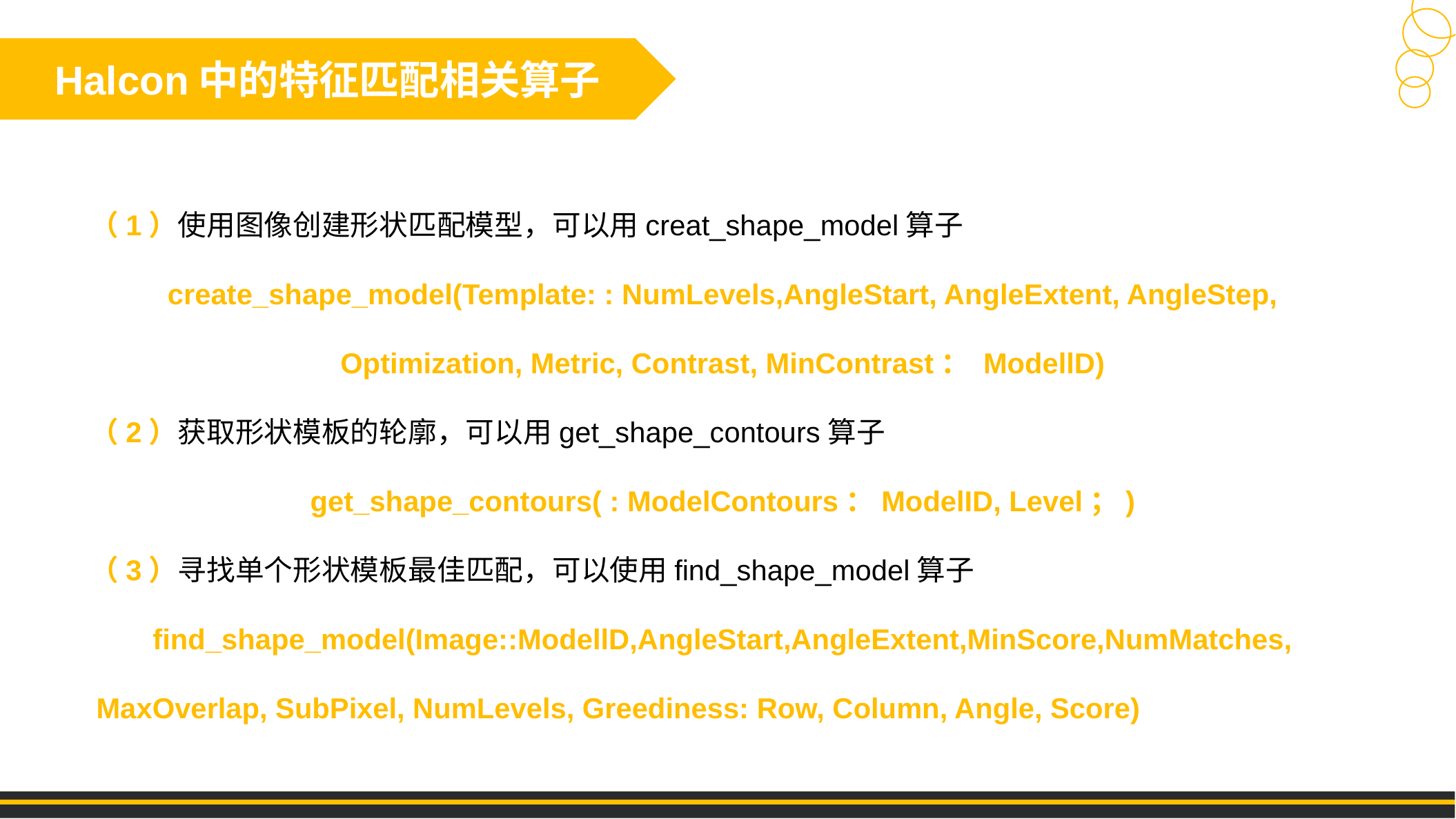

Halcon中的特征匹配相关算子
（1）使用图像创建形状匹配模型，可以用creat_shape_model算子
create_shape_model(Template: : NumLevels,AngleStart, AngleExtent, AngleStep, Optimization, Metric, Contrast, MinContrast： ModellD)
（2）获取形状模板的轮廓，可以用get_shape_contours算子
get_shape_contours( : ModelContours：ModelID, Level；)
（3）寻找单个形状模板最佳匹配，可以使用find_shape_model算子
find_shape_model(Image::ModellD,AngleStart,AngleExtent,MinScore,NumMatches, MaxOverlap, SubPixel, NumLevels, Greediness: Row, Column, Angle, Score)